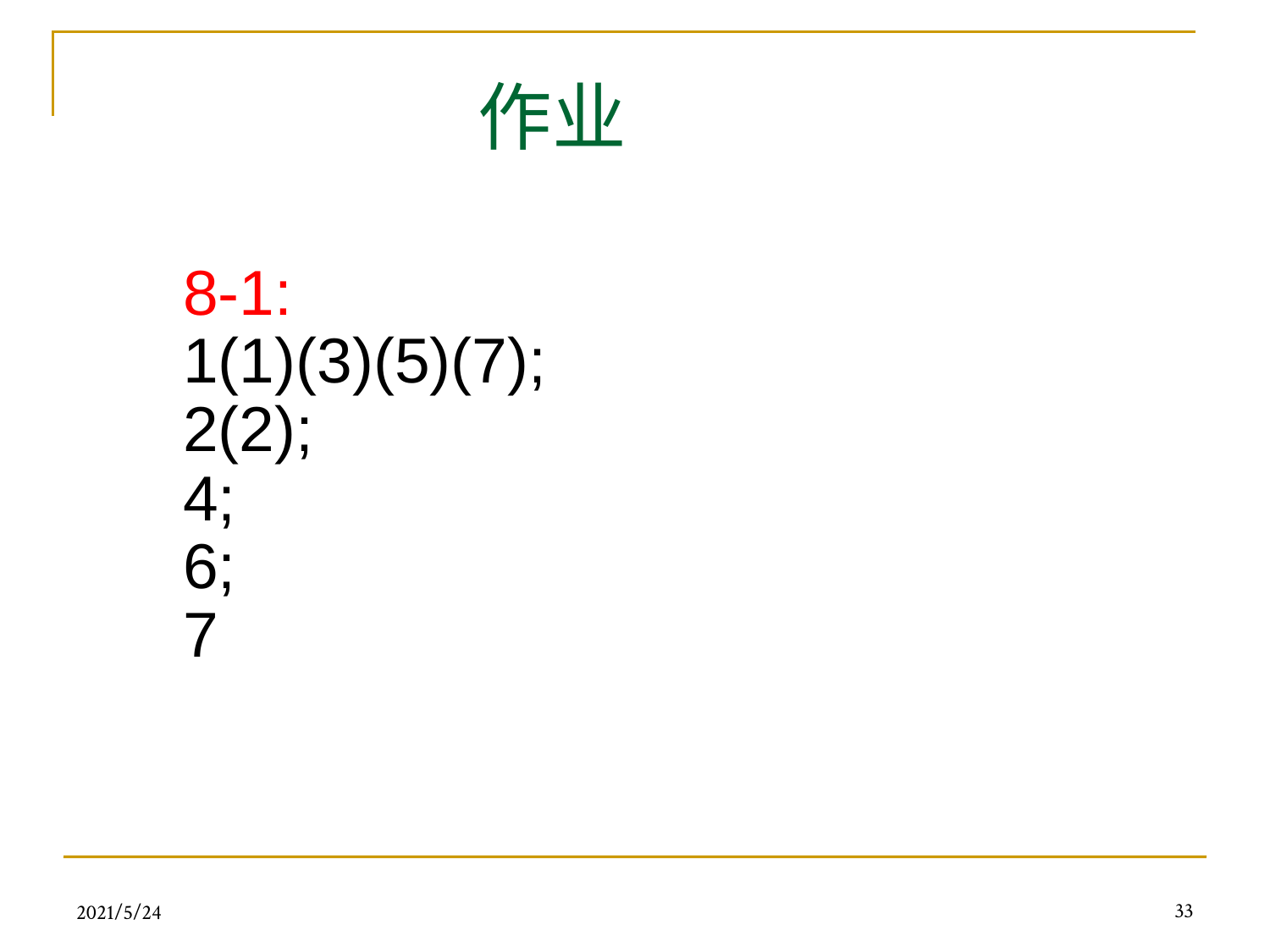

# 作业
8-1:
1(1)(3)(5)(7);
2(2);
4;
6;
7
2021/5/24
33